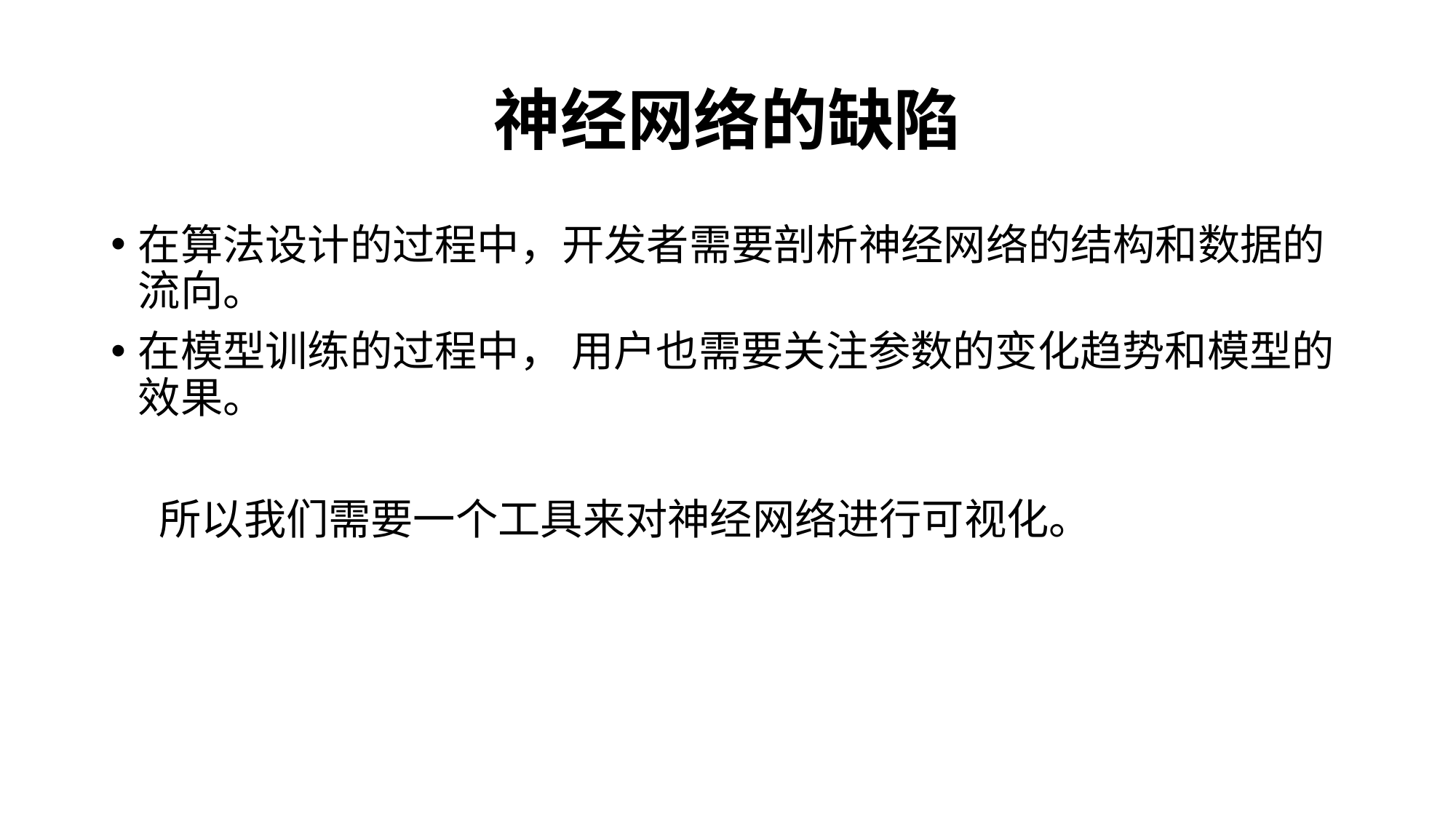

# 神经网络的缺陷
在算法设计的过程中，开发者需要剖析神经网络的结构和数据的流向。
在模型训练的过程中， 用户也需要关注参数的变化趋势和模型的效果。

    所以我们需要一个工具来对神经网络进行可视化。